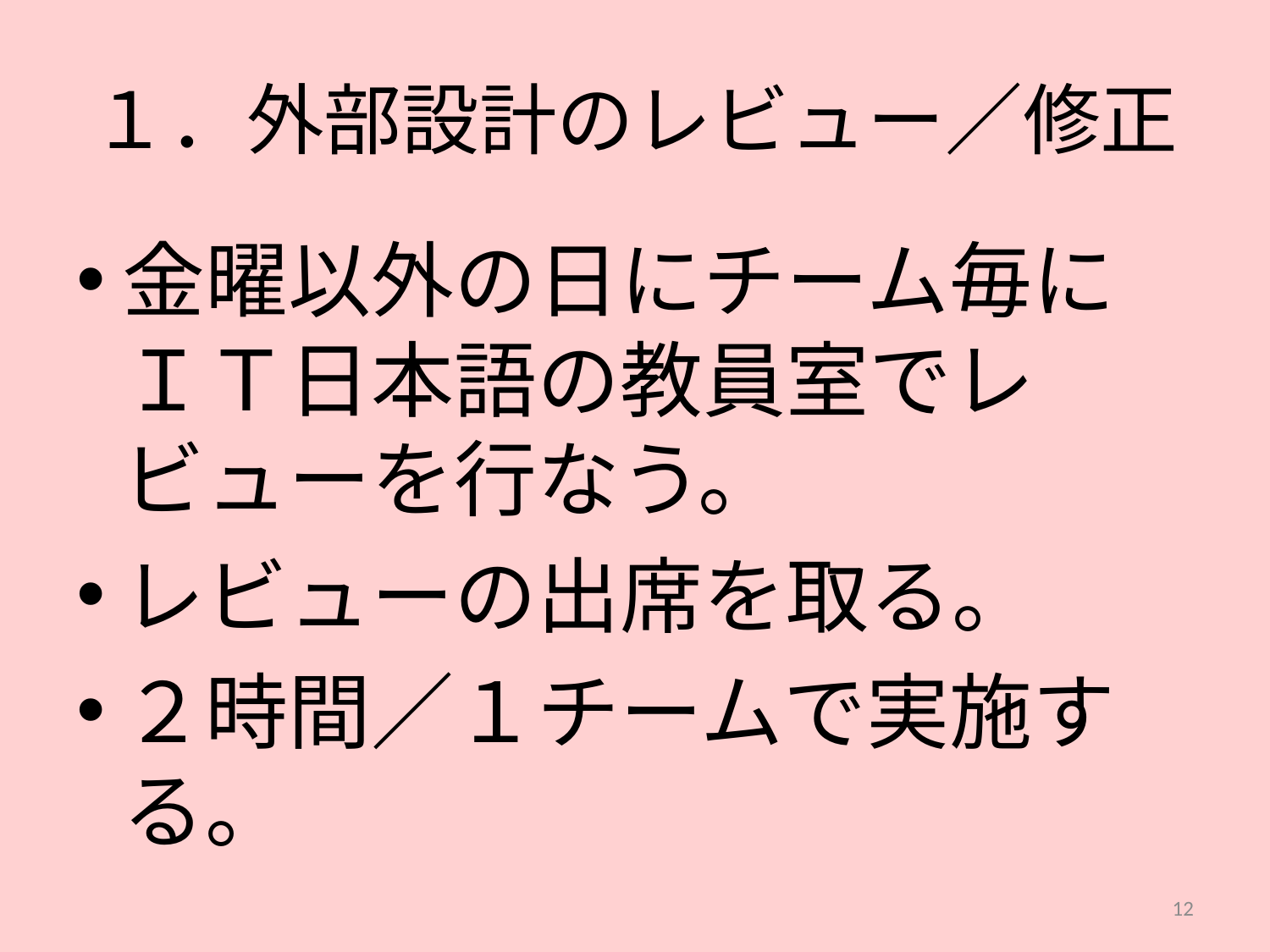

# １．外部設計のレビュー／修正
金曜以外の日にチーム毎にＩＴ日本語の教員室でレビューを行なう。
レビューの出席を取る。
２時間／１チームで実施する。
12